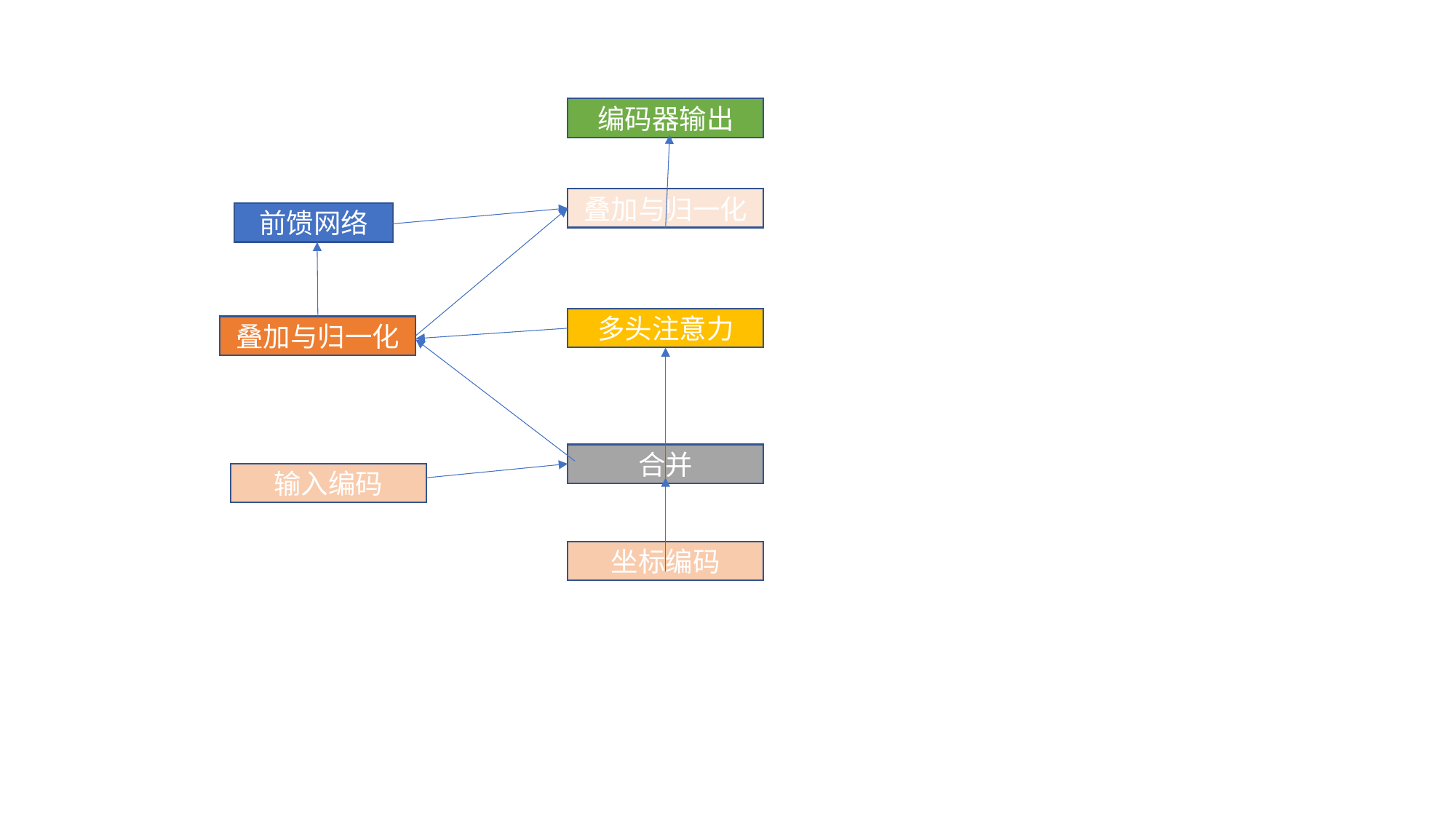

编码器输出
叠加与归一化
前馈网络
多头注意力
叠加与归一化
合并
输入编码
坐标编码